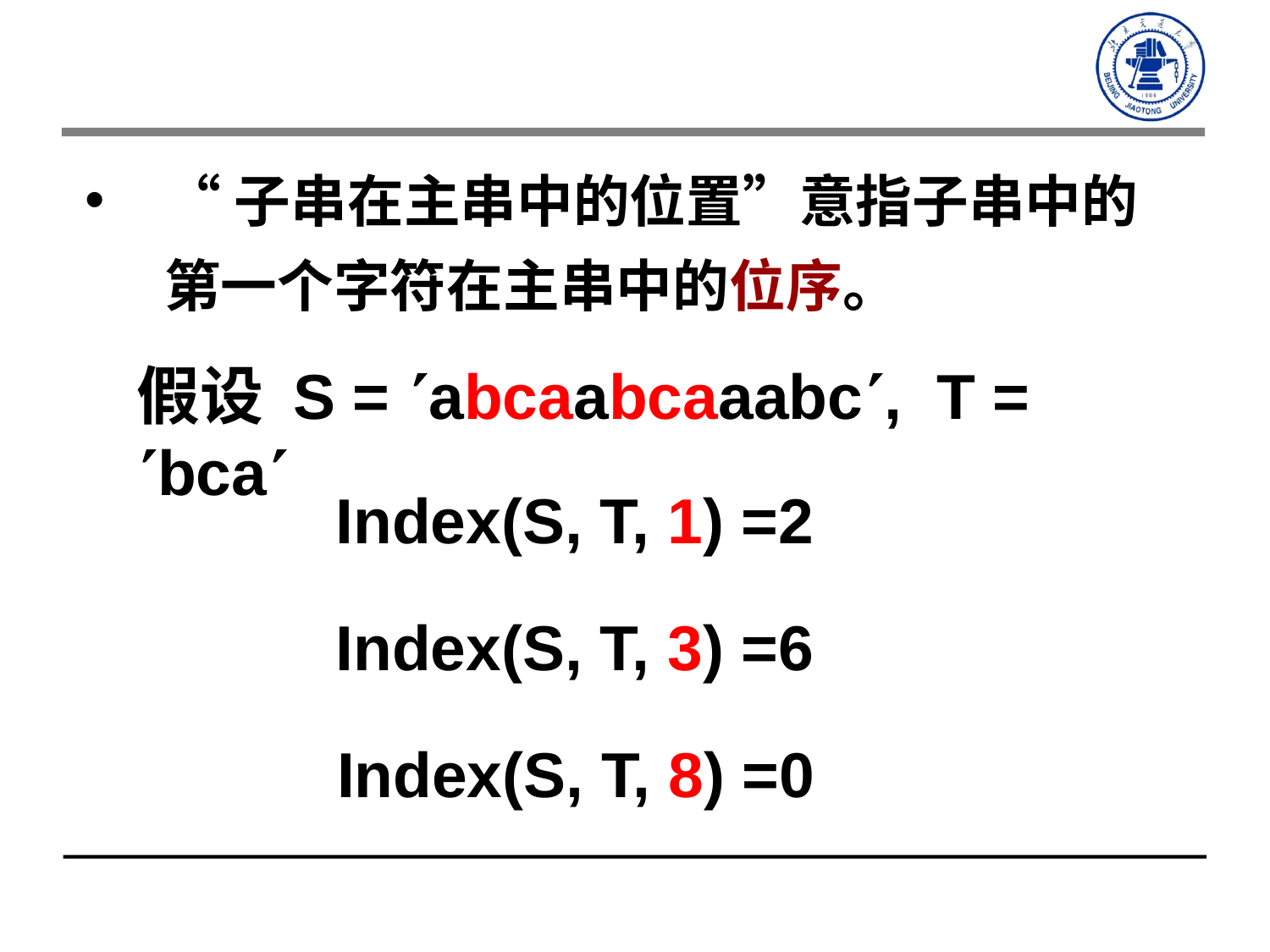

“子串在主串中的位置”意指子串中的第一个字符在主串中的位序。
假设 S = ′abcaabcaaabc′,  T = ′bca′
Index(S, T, 1) =2
Index(S, T, 3) =6
Index(S, T, 8) =0